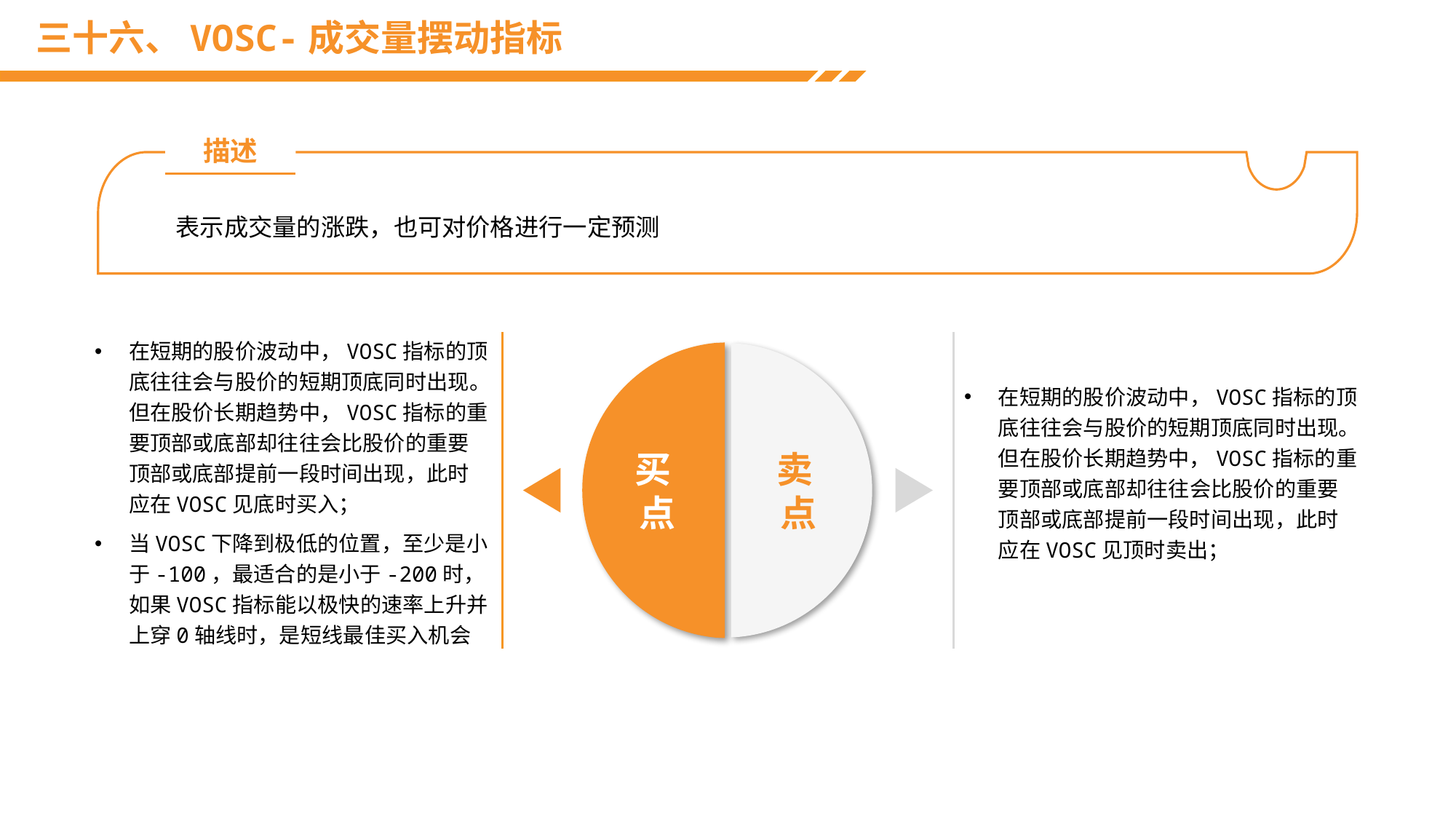

# 三十六、VOSC-成交量摆动指标
描述

表示成交量的涨跌，也可对价格进行一定预测
在短期的股价波动中，VOSC指标的顶底往往会与股价的短期顶底同时出现。但在股价长期趋势中，VOSC指标的重要顶部或底部却往往会比股价的重要顶部或底部提前一段时间出现，此时应在VOSC见底时买入；
当VOSC下降到极低的位置，至少是小于-100，最适合的是小于-200时，如果VOSC指标能以极快的速率上升并上穿0轴线时，是短线最佳买入机会
在短期的股价波动中，VOSC指标的顶底往往会与股价的短期顶底同时出现。但在股价长期趋势中，VOSC指标的重要顶部或底部却往往会比股价的重要顶部或底部提前一段时间出现，此时应在VOSC见顶时卖出；

买
点
卖
点